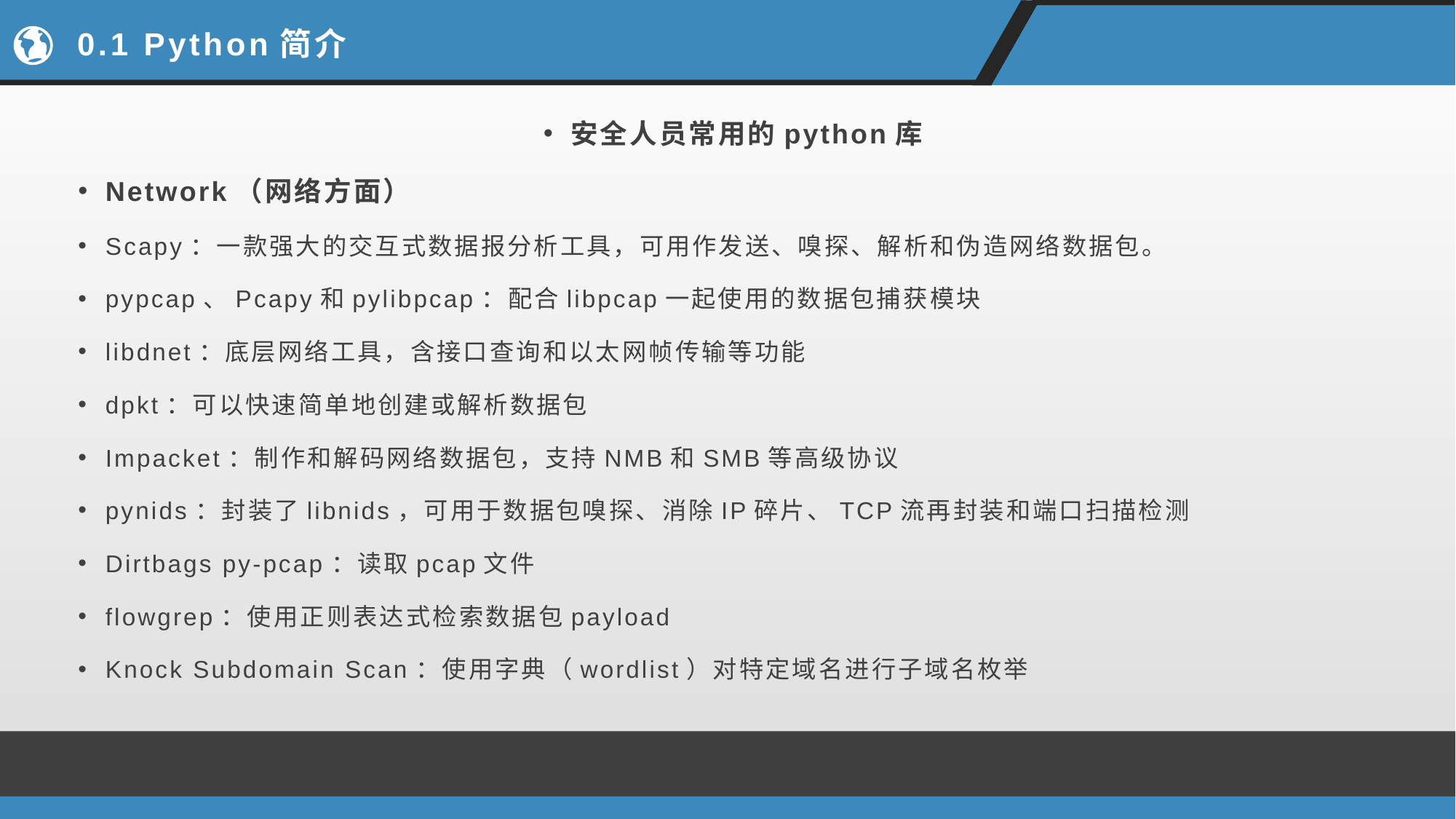

# 0.1 Python简介

安全人员常用的python库
Network（网络方面）
Scapy：一款强大的交互式数据报分析工具，可用作发送、嗅探、解析和伪造网络数据包。
pypcap、Pcapy和pylibpcap：配合libpcap一起使用的数据包捕获模块
libdnet：底层网络工具，含接口查询和以太网帧传输等功能
dpkt：可以快速简单地创建或解析数据包
Impacket：制作和解码网络数据包，支持NMB和SMB等高级协议
pynids：封装了libnids，可用于数据包嗅探、消除IP碎片、TCP流再封装和端口扫描检测
Dirtbags py-pcap：读取pcap文件
flowgrep：使用正则表达式检索数据包payload
Knock Subdomain Scan：使用字典（wordlist）对特定域名进行子域名枚举

l  Mallory：可扩展的TCP/UDP中间人代理，支持对非标准协议进行实时修改

l  Pytbull：灵活的IDS/IPS测试框架，包含300多种测试